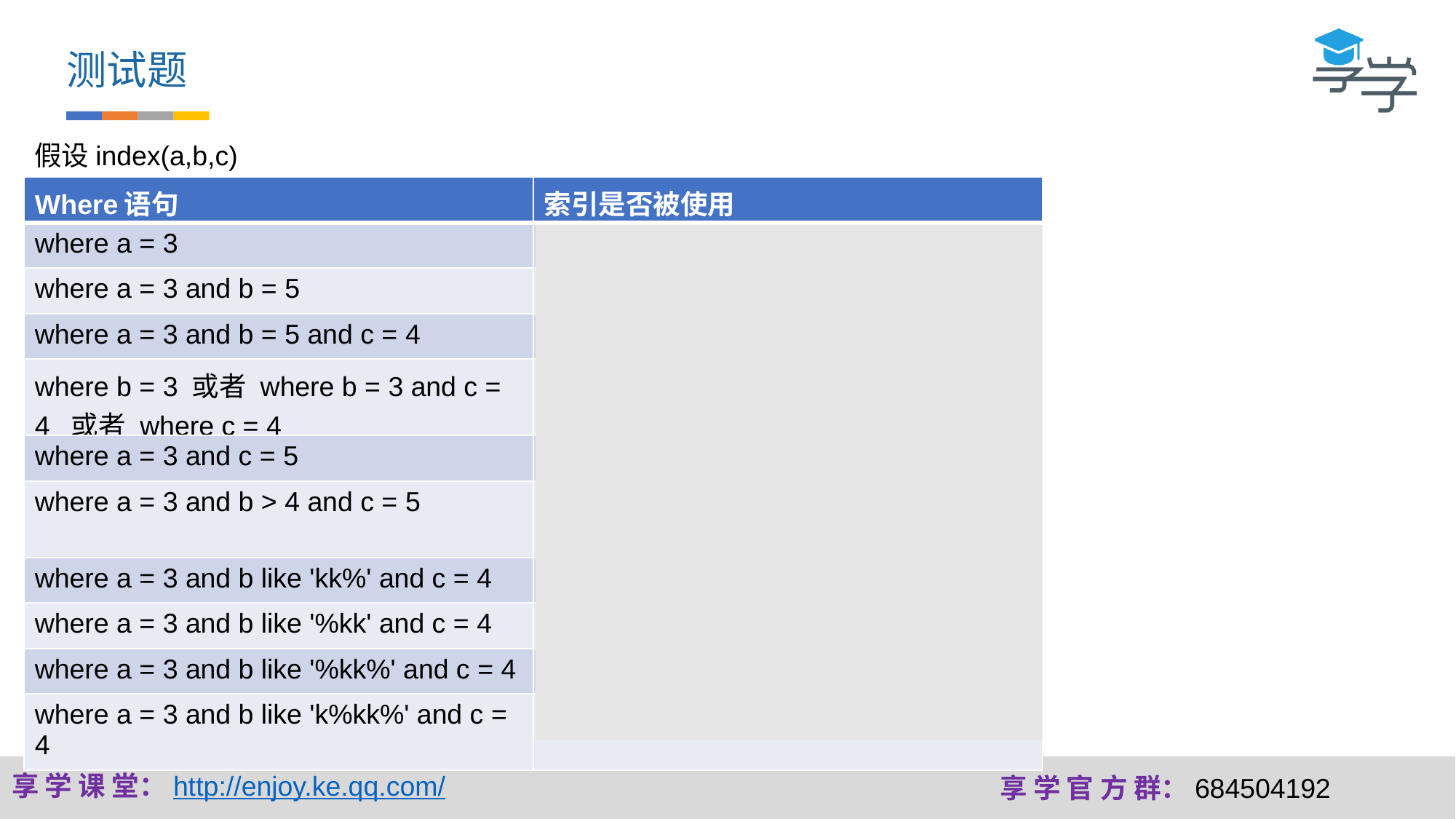

测试题

假设index(a,b,c)
| Where语句 | 索引是否被使用 |
| --- | --- |
| where a = 3 | Y,使用到a |
| where a = 3 and b = 5 | Y,使用到a，b |
| where a = 3 and b = 5 and c = 4 | Y,使用到a,b,c |
| where b = 3 或者 where b = 3 and c = 4 或者 where c = 4 | N |
| where a = 3 and c = 5 | 使用到a， 但是c不可以，b中间断了 |
| where a = 3 and b > 4 and c = 5 | 使用到a和b， c不能用在范围之后，b断了 |
| where a = 3 and b like 'kk%' and c = 4 | Y,使用到a,b,c |
| where a = 3 and b like '%kk' and c = 4 | Y,只用到a |
| where a = 3 and b like '%kk%' and c = 4 | Y,只用到a |
| where a = 3 and b like 'k%kk%' and c = 4 | Y,使用到a,b,c |